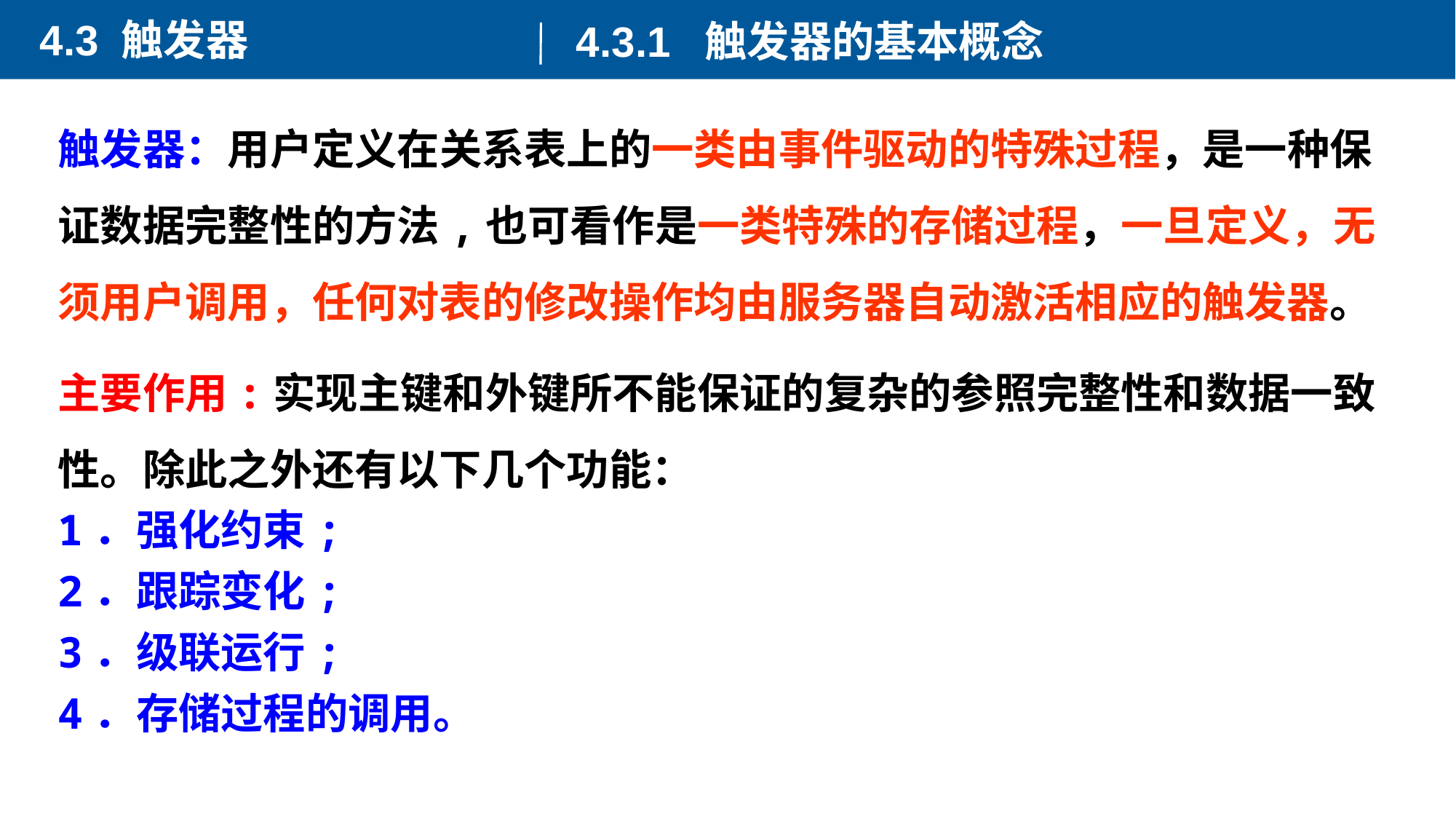

4.3 触发器
4.3.1  触发器的基本概念
触发器：用户定义在关系表上的一类由事件驱动的特殊过程，是一种保证数据完整性的方法,也可看作是一类特殊的存储过程，一旦定义，无须用户调用，任何对表的修改操作均由服务器自动激活相应的触发器。
主要作用:实现主键和外键所不能保证的复杂的参照完整性和数据一致性。除此之外还有以下几个功能：
1．强化约束;
2．跟踪变化;
3．级联运行;
4．存储过程的调用。